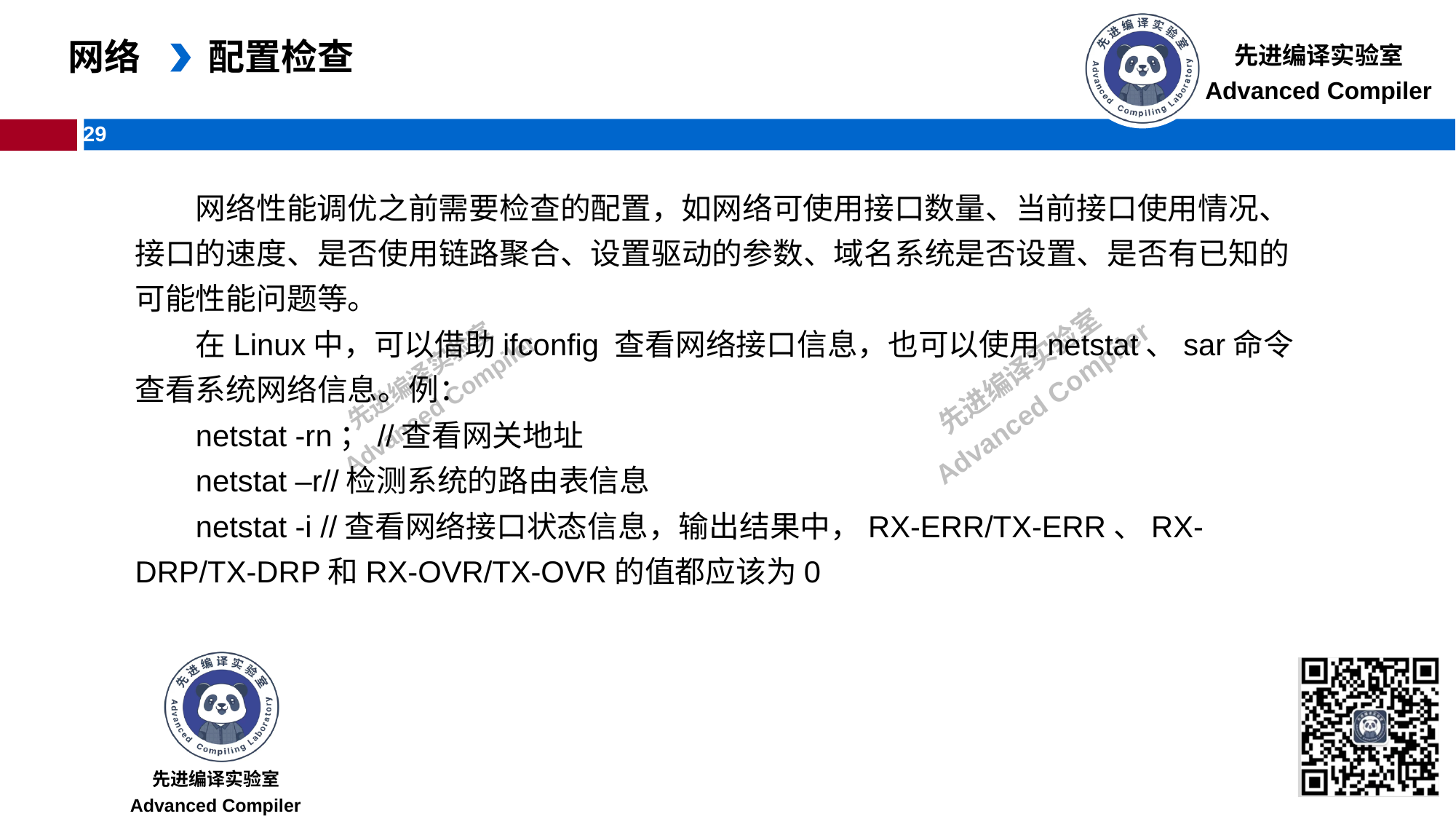

网络
配置检查

网络性能调优之前需要检查的配置，如网络可使用接口数量、当前接口使用情况、接口的速度、是否使用链路聚合、设置驱动的参数、域名系统是否设置、是否有已知的可能性能问题等。
在Linux中，可以借助ifconfig 查看网络接口信息，也可以使用netstat、sar命令查看系统网络信息。例：
netstat -rn；//查看网关地址
netstat –r//检测系统的路由表信息
netstat -i //查看网络接口状态信息，输出结果中，RX-ERR/TX-ERR、RX-DRP/TX-DRP和RX-OVR/TX-OVR的值都应该为0